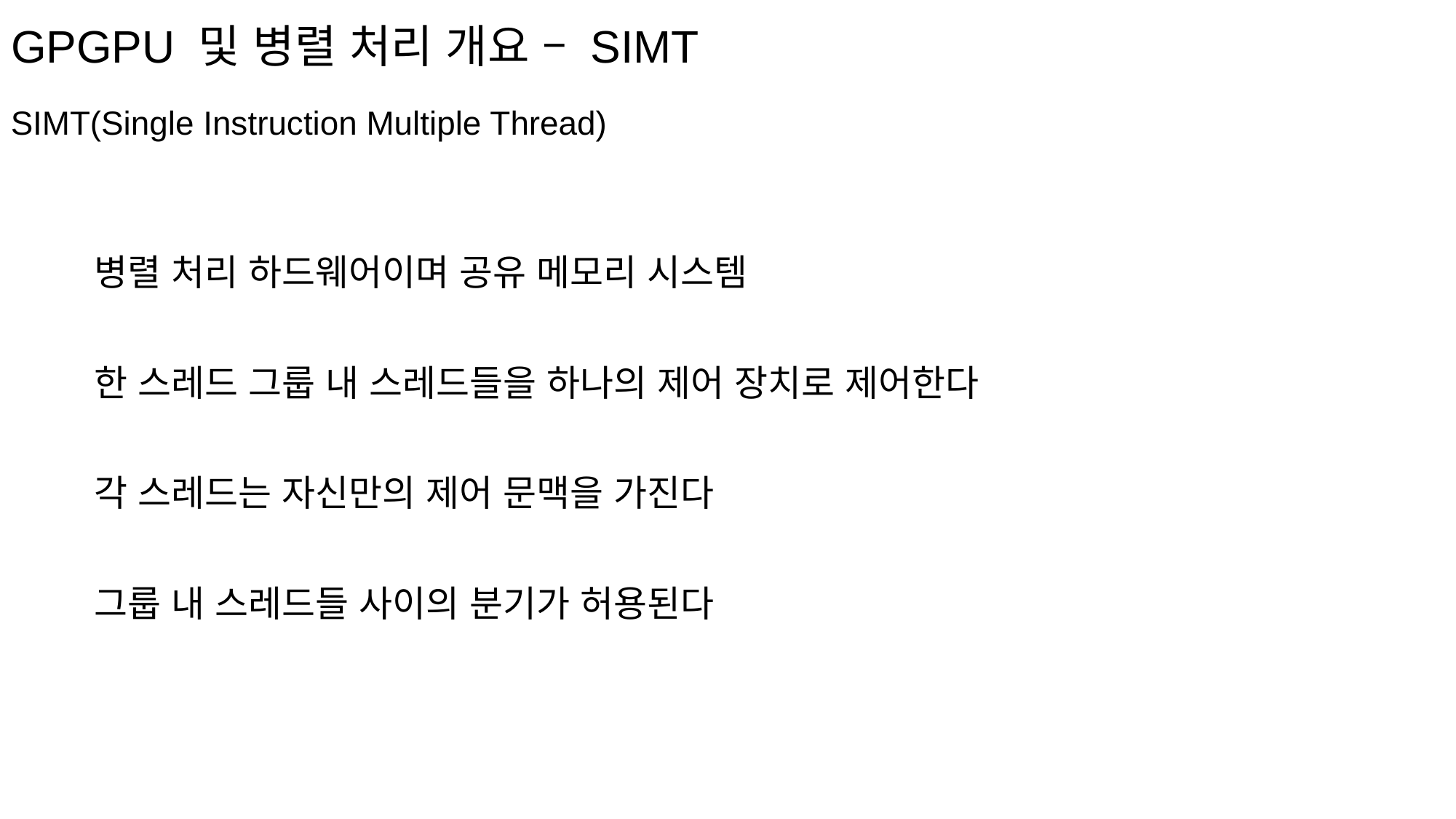

# GPGPU 및 병렬 처리 개요 – SIMT
SIMT(Single Instruction Multiple Thread)
병렬 처리 하드웨어이며 공유 메모리 시스템
한 스레드 그룹 내 스레드들을 하나의 제어 장치로 제어한다
각 스레드는 자신만의 제어 문맥을 가진다
그룹 내 스레드들 사이의 분기가 허용된다